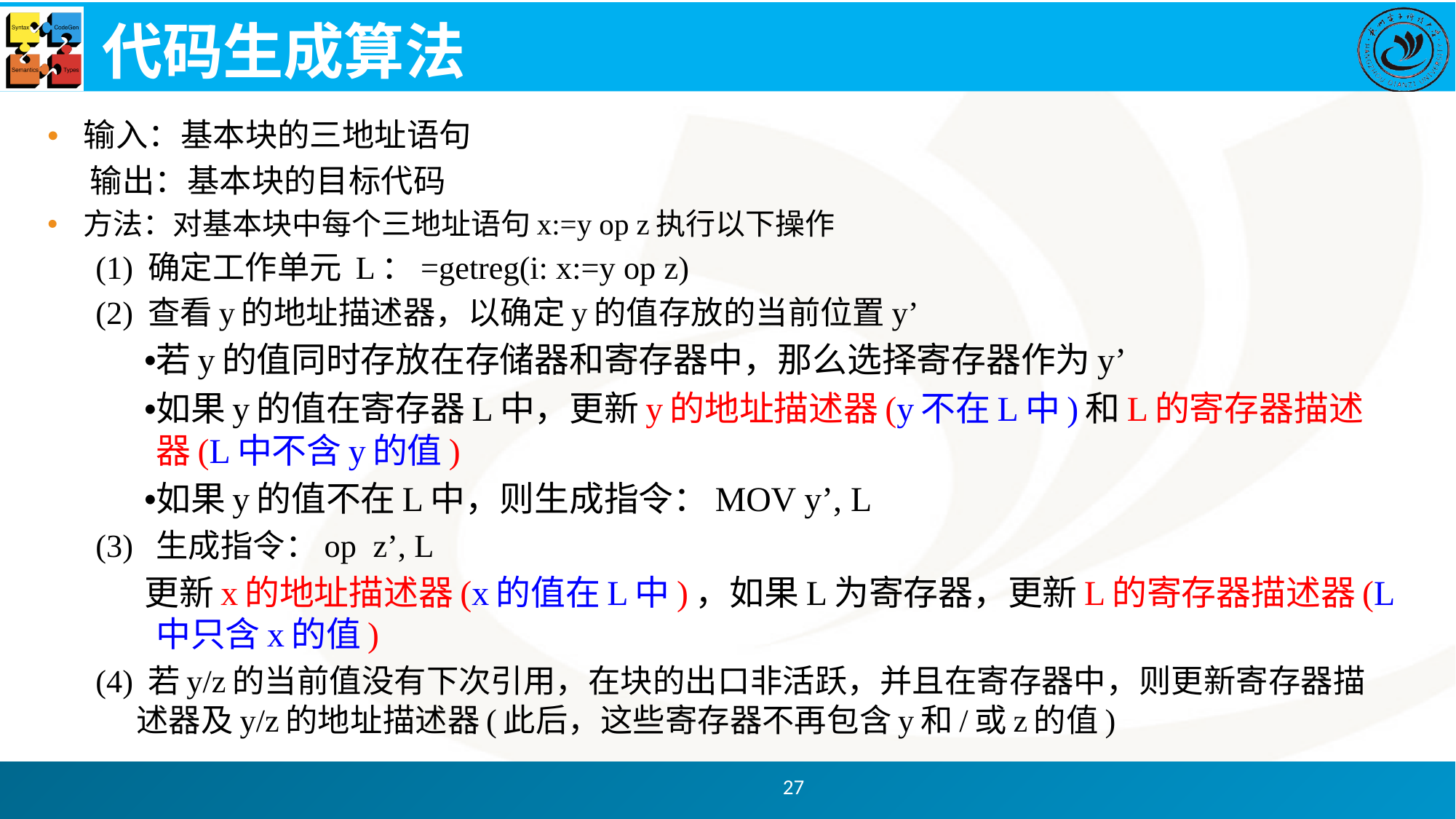

# 代码生成算法
输入：基本块的三地址语句
     输出：基本块的目标代码
方法：对基本块中每个三地址语句x:=y op z执行以下操作
(1) 确定工作单元 L：=getreg(i: x:=y op z)
(2) 查看y的地址描述器，以确定y的值存放的当前位置y’
若y的值同时存放在存储器和寄存器中，那么选择寄存器作为y’
如果y的值在寄存器L中，更新y的地址描述器(y不在L中)和L的寄存器描述器(L中不含y的值)
如果y的值不在L中，则生成指令：MOV y’, L
(3)  生成指令：op  z’, L
更新x的地址描述器(x的值在L中)，如果L为寄存器，更新L的寄存器描述器(L中只含x的值)
(4) 若y/z的当前值没有下次引用，在块的出口非活跃，并且在寄存器中，则更新寄存器描述器及y/z的地址描述器(此后，这些寄存器不再包含y和/或z的值)
27